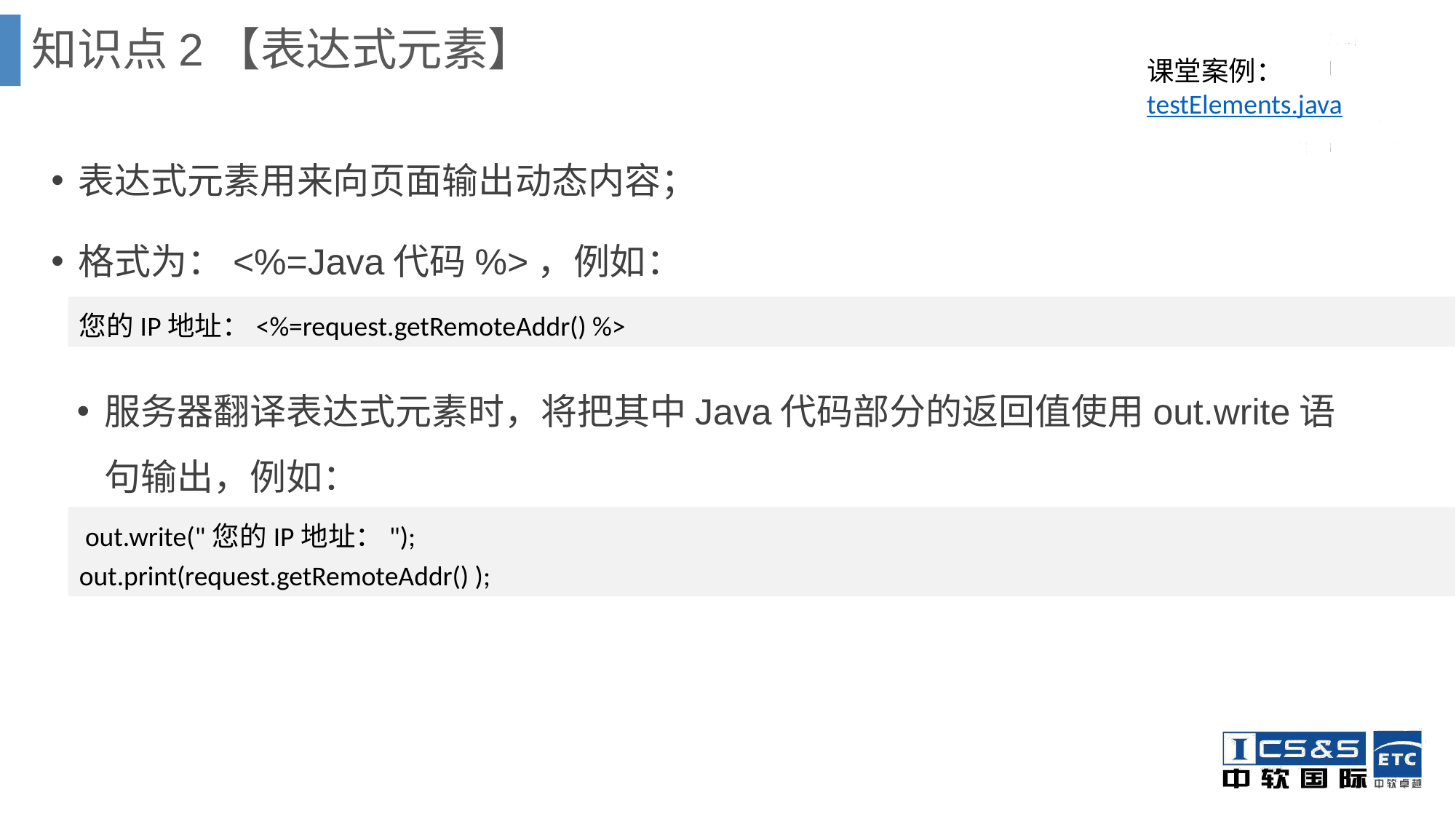

知识点2【表达式元素】
课堂案例：testElements.java
表达式元素用来向页面输出动态内容；
格式为：<%=Java代码%>，例如：
您的IP地址：<%=request.getRemoteAddr() %>
服务器翻译表达式元素时，将把其中Java代码部分的返回值使用out.write语句输出，例如：

 out.write("您的IP地址：");
out.print(request.getRemoteAddr() );